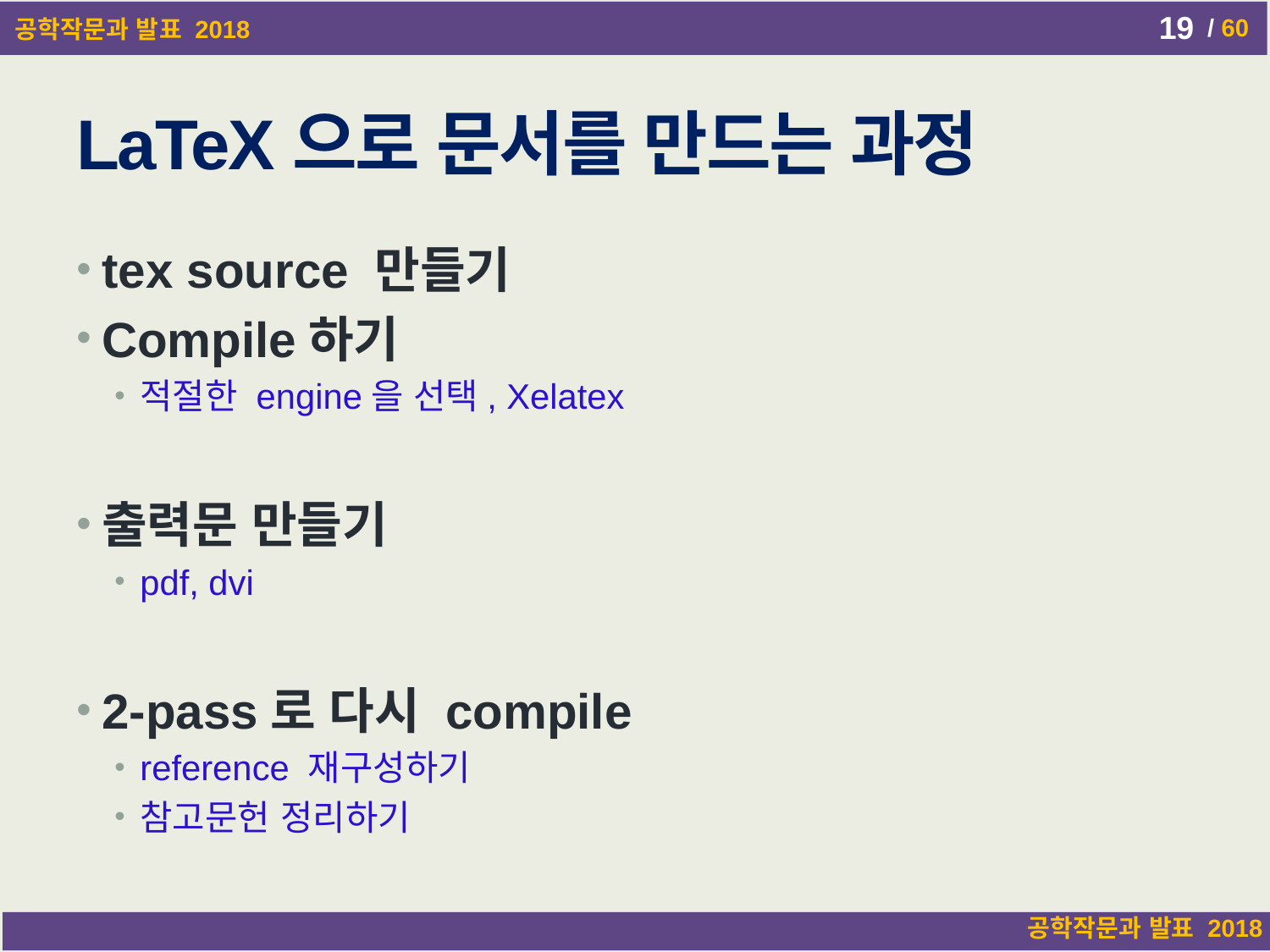

19
# LaTeX으로 문서를 만드는 과정
tex source 만들기
Compile하기
적절한 engine을 선택, Xelatex

출력문 만들기
pdf, dvi

2-pass로 다시 compile
reference 재구성하기
참고문헌 정리하기